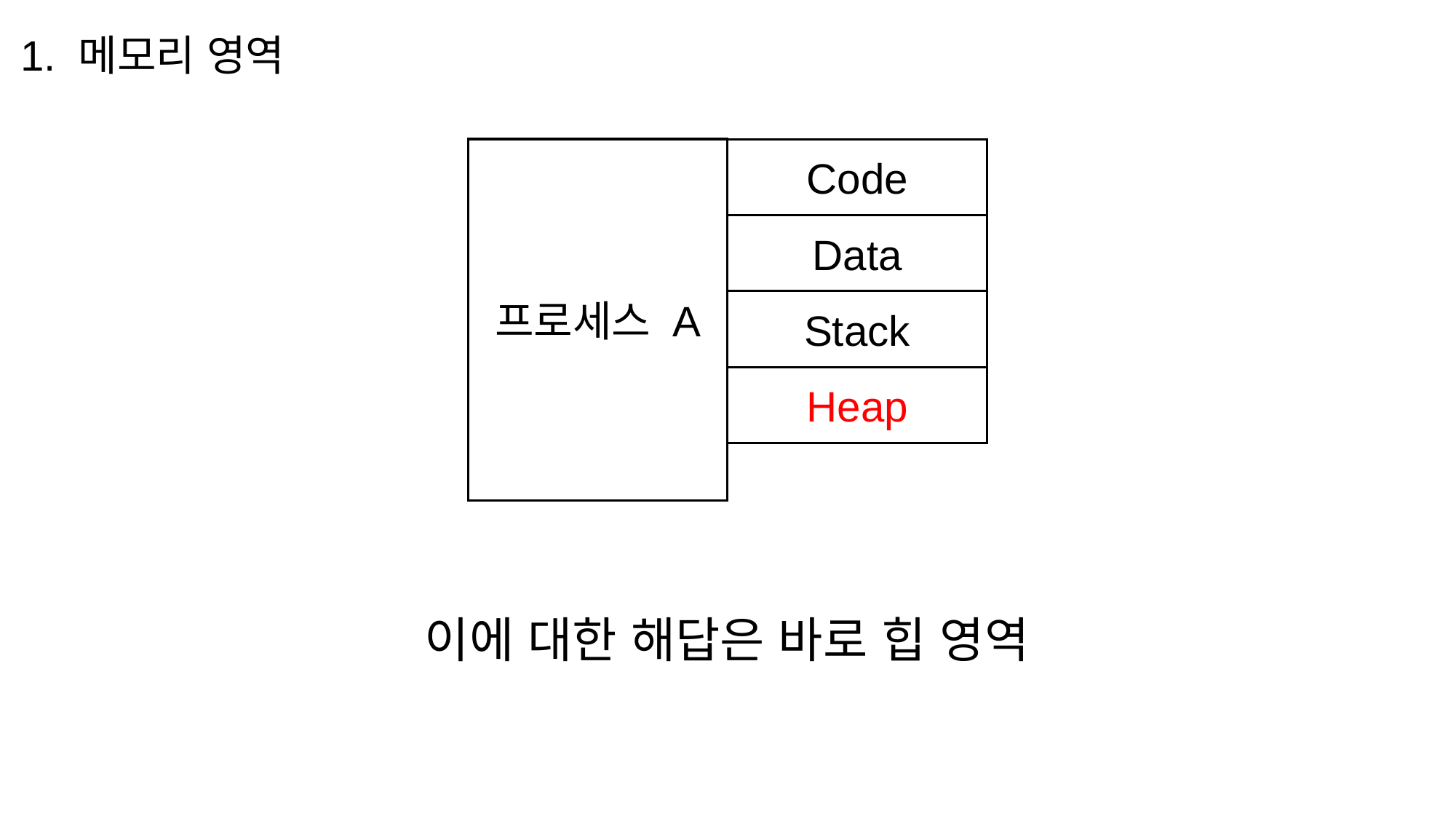

1. 메모리 영역
프로세스 A
Code
Data
Stack
Heap
이에 대한 해답은 바로 힙 영역